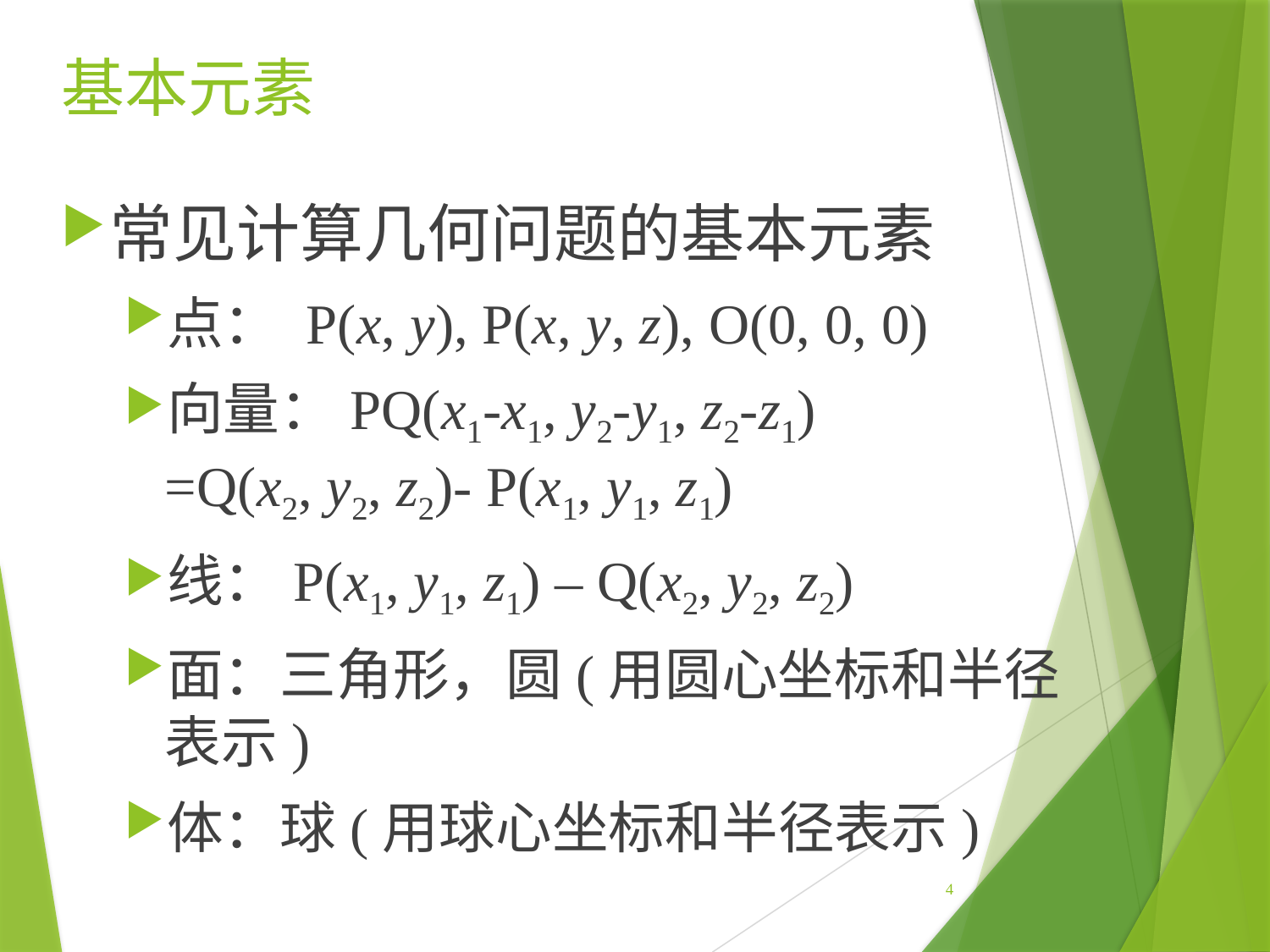

# 基本元素
常见计算几何问题的基本元素
点： P(x, y), P(x, y, z), O(0, 0, 0)
向量：PQ(x1-x1, y2-y1, z2-z1)
=Q(x2, y2, z2)- P(x1, y1, z1)
线：P(x1, y1, z1) – Q(x2, y2, z2)
面：三角形，圆(用圆心坐标和半径表示)
体：球(用球心坐标和半径表示)
4